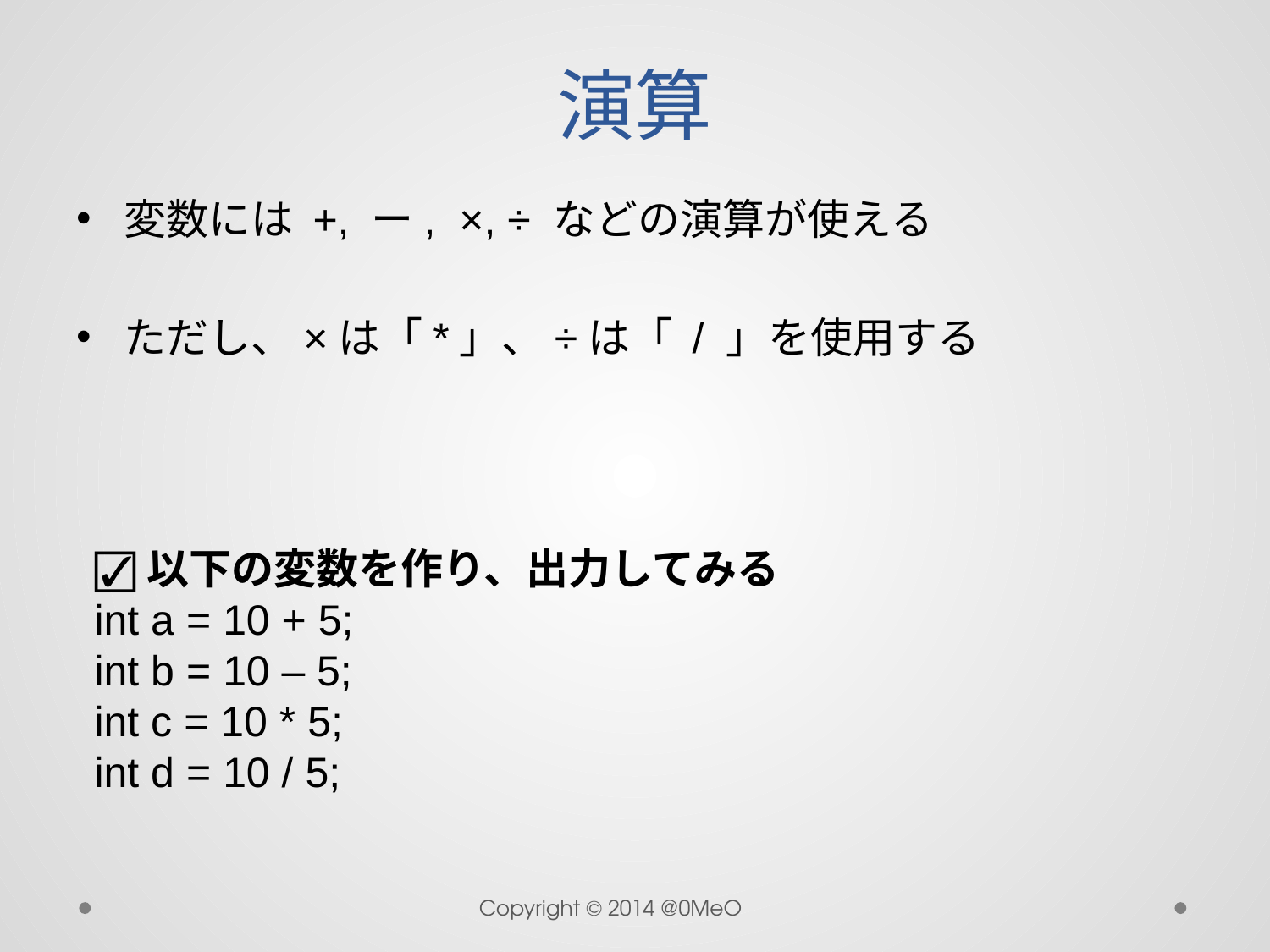

# 演算
変数には +, ー,  ×, ÷ などの演算が使える

ただし、×は「*」、÷は「 / 」を使用する
☑以下の変数を作り、出力してみる
int a = 10 + 5;
int b = 10 – 5;
int c = 10 * 5;
int d = 10 / 5;